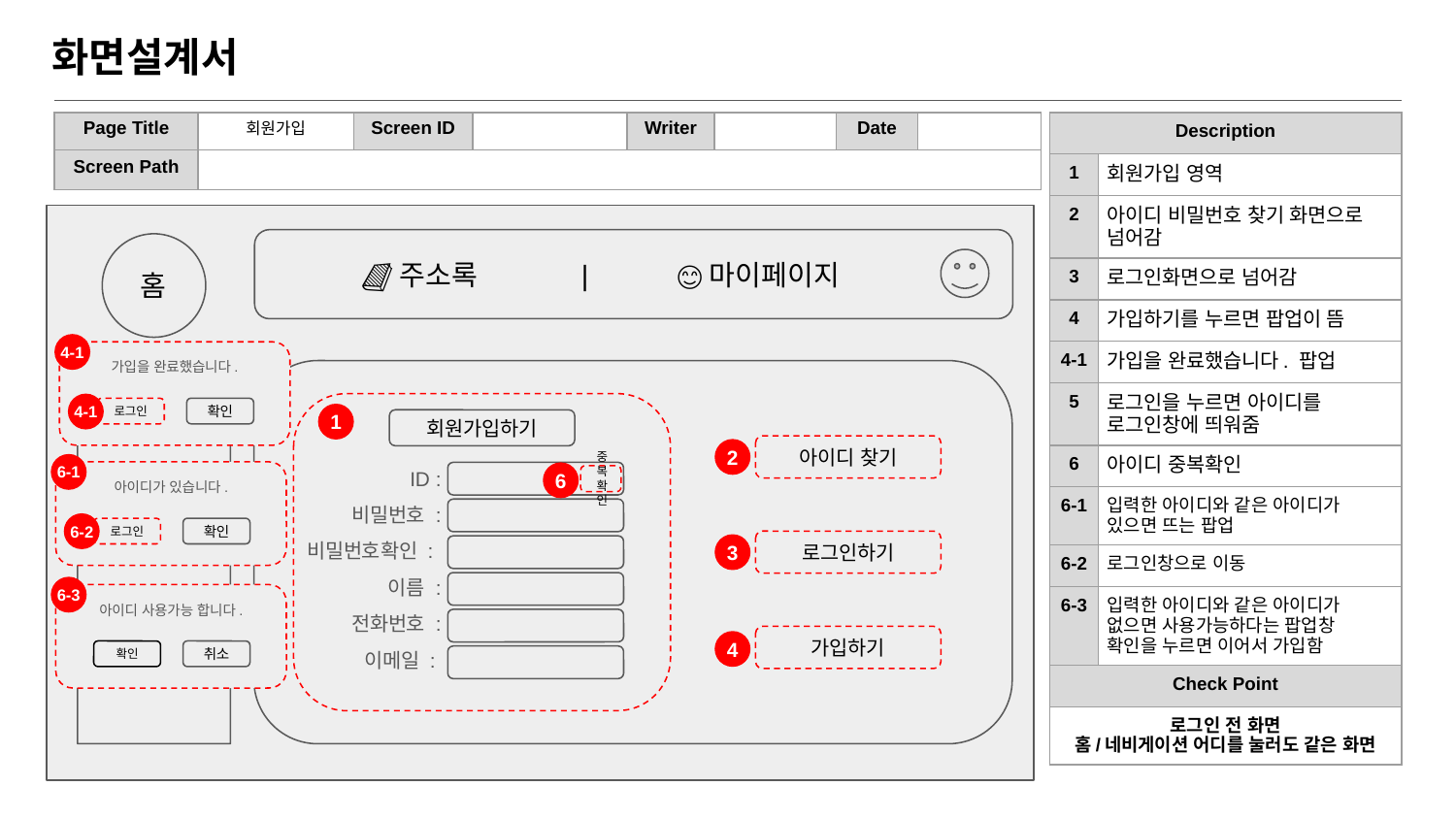

# 화면설계서

| Page Title | 회원가입 | Screen ID |  | Writer |  | Date |  |
| --- | --- | --- | --- | --- | --- | --- | --- |
| Screen Path |  |  |  |  |  |  |  |
| Description |  |
| --- | --- |
| 1 | 회원가입 영역 |
| 2 | 아이디 비밀번호 찾기 화면으로 넘어감 |
| 3 | 로그인화면으로 넘어감 |
| 4 | 가입하기를 누르면 팝업이 뜸 |
| 4-1 | 가입을 완료했습니다. 팝업 |
| 5 | 로그인을 누르면 아이디를 로그인창에 띄워줌 |
| 6 | 아이디 중복확인 |
| 6-1 | 입력한 아이디와 같은 아이디가 있으면 뜨는 팝업 |
| 6-2 | 로그인창으로 이동 |
| 6-3 | 입력한 아이디와 같은 아이디가 없으면 사용가능하다는 팝업창 확인을 누르면 이어서 가입함 |
| Check Point |  |
| 로그인 전 화면 홈/네비게이션 어디를 눌러도 같은 화면 |  |

           📗주소록            |           😊마이페이지
홈

4-1

가입을 완료했습니다.
로그인
확인

5
4-1

1
회원가입하기
아이디 찾기
2
ID :

비밀번호 :

비밀번호확인 :

이름 :

전화번호 :

이메일 :
6-1

아이디가 있습니다.
로그인
확인
6

중복확인

6-2
로그인하기
3

6-3

아이디 사용가능 합니다.
확인
취소

가입하기
4